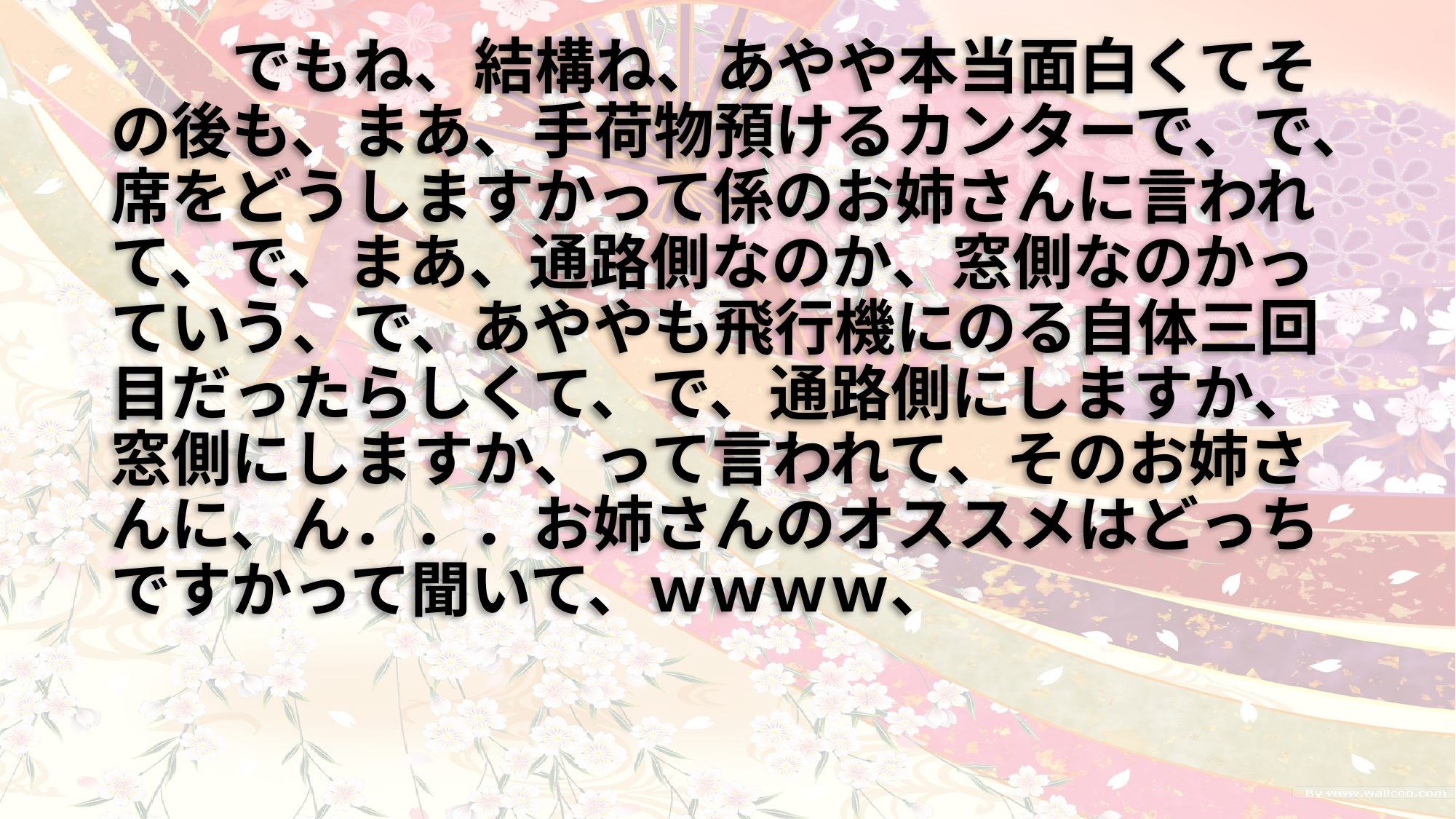

でもね、結構ね、あやや本当面白くてその後も、まあ、手荷物預けるカンターで、で、席をどうしますかって係のお姉さんに言われて、で、まあ、通路側なのか、窓側なのかっていう、で、あややも飛行機にのる自体三回目だったらしくて、で、通路側にしますか、窓側にしますか、って言われて、そのお姉さんに、ん．．．お姉さんのオススメはどっちですかって聞いて、ｗｗｗｗ、